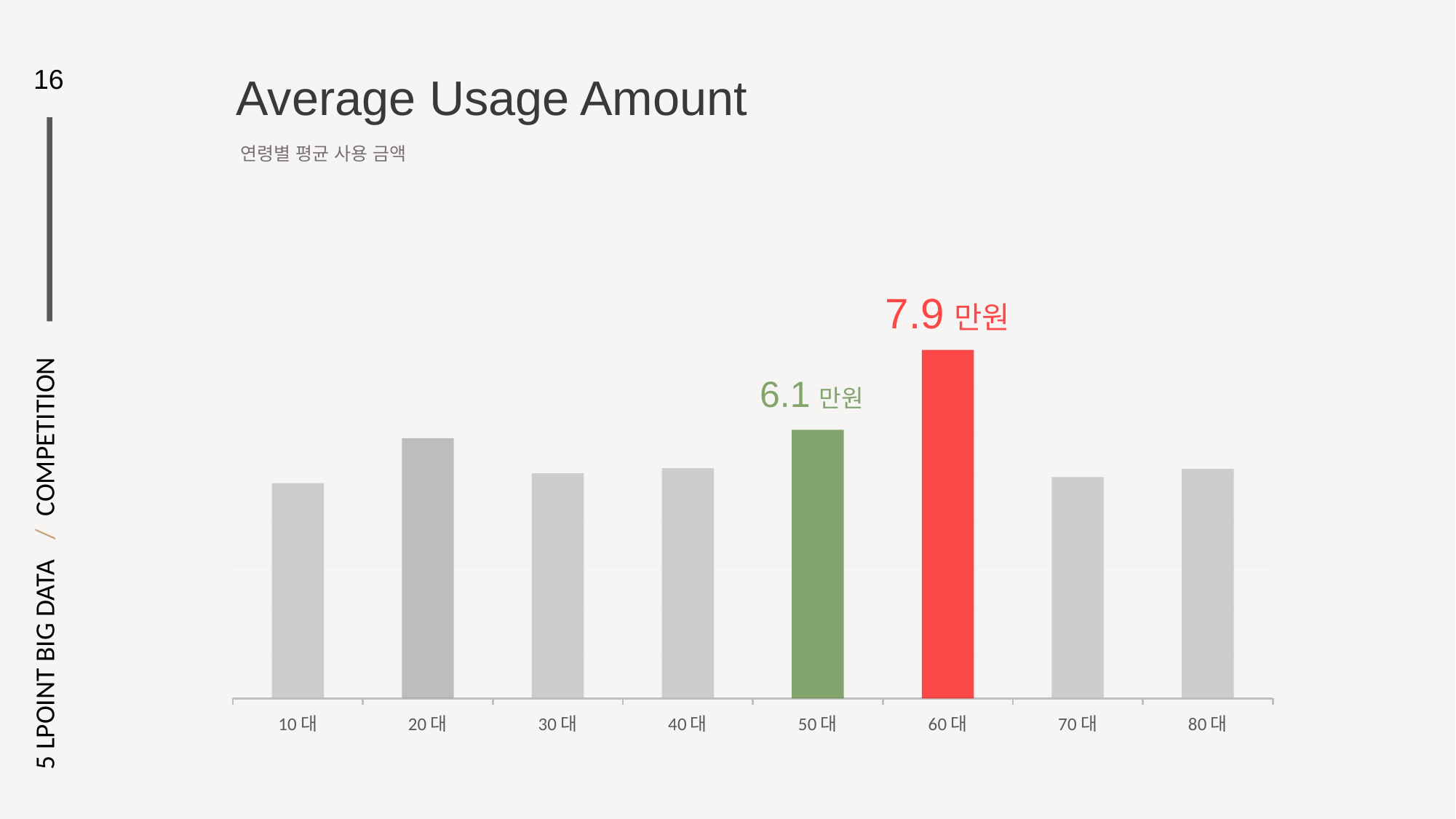

16
Average Usage Amount

연령별 평균 사용 금액
/  COMPETITION

### Chart

| Category | 평균 소비 비용 |
|---|---|
| 10대 | 48687.26 |
| 20대 | 58865.92 |
| 30대 | 50892.14 |
| 40대 | 52058.48 |
| 50대 | 60739.62 |
| 60대 | 78805.32 |
| 70대 | 50032.94 |
| 80대 | 51947.73 |
7.9 만원
6.1만원
5 LPOINT BIG DATA